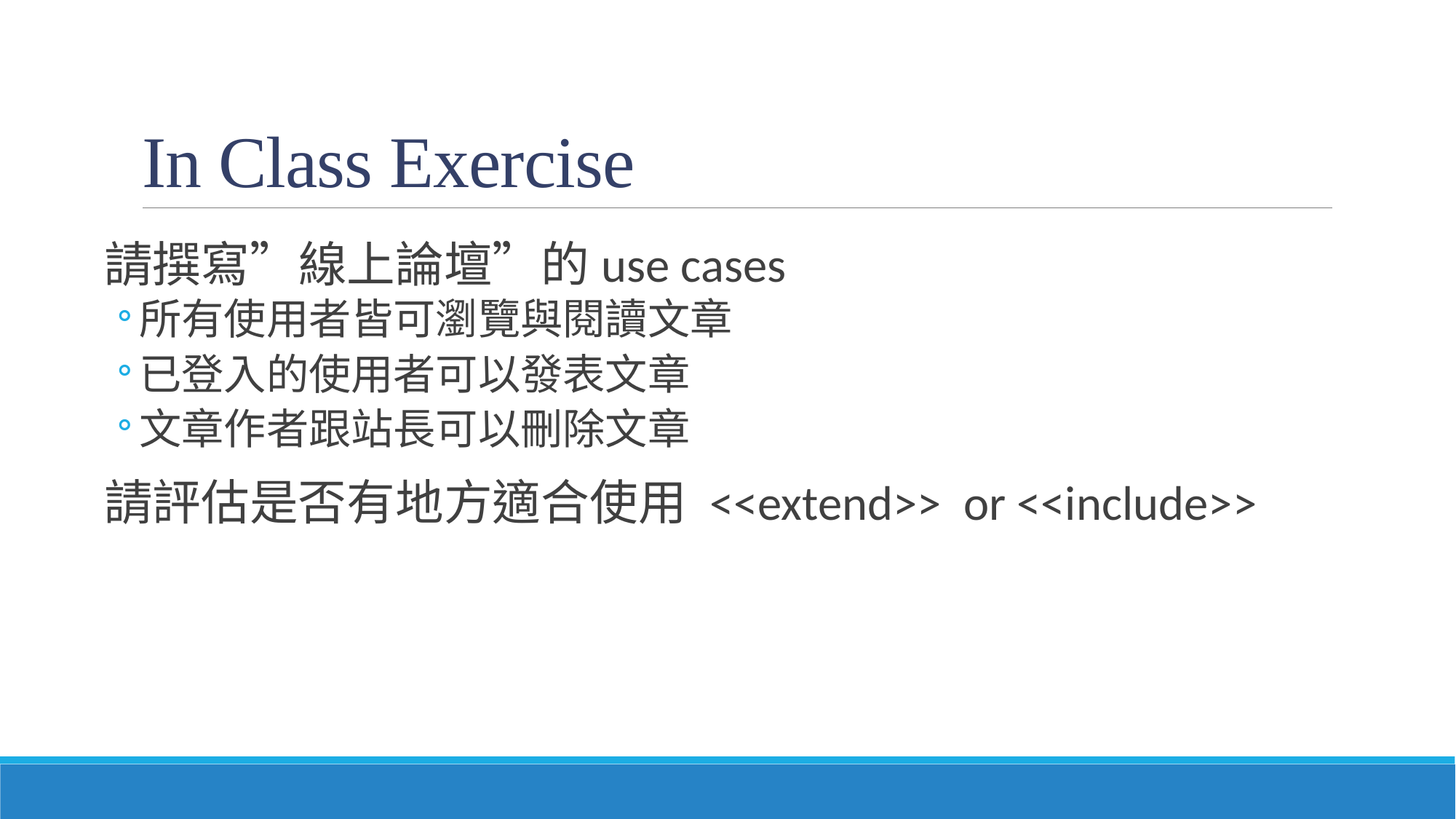

# In Class Exercise
請撰寫”線上論壇”的use cases
所有使用者皆可瀏覽與閱讀文章
已登入的使用者可以發表文章
文章作者跟站長可以刪除文章
請評估是否有地方適合使用 <<extend>>  or <<include>>